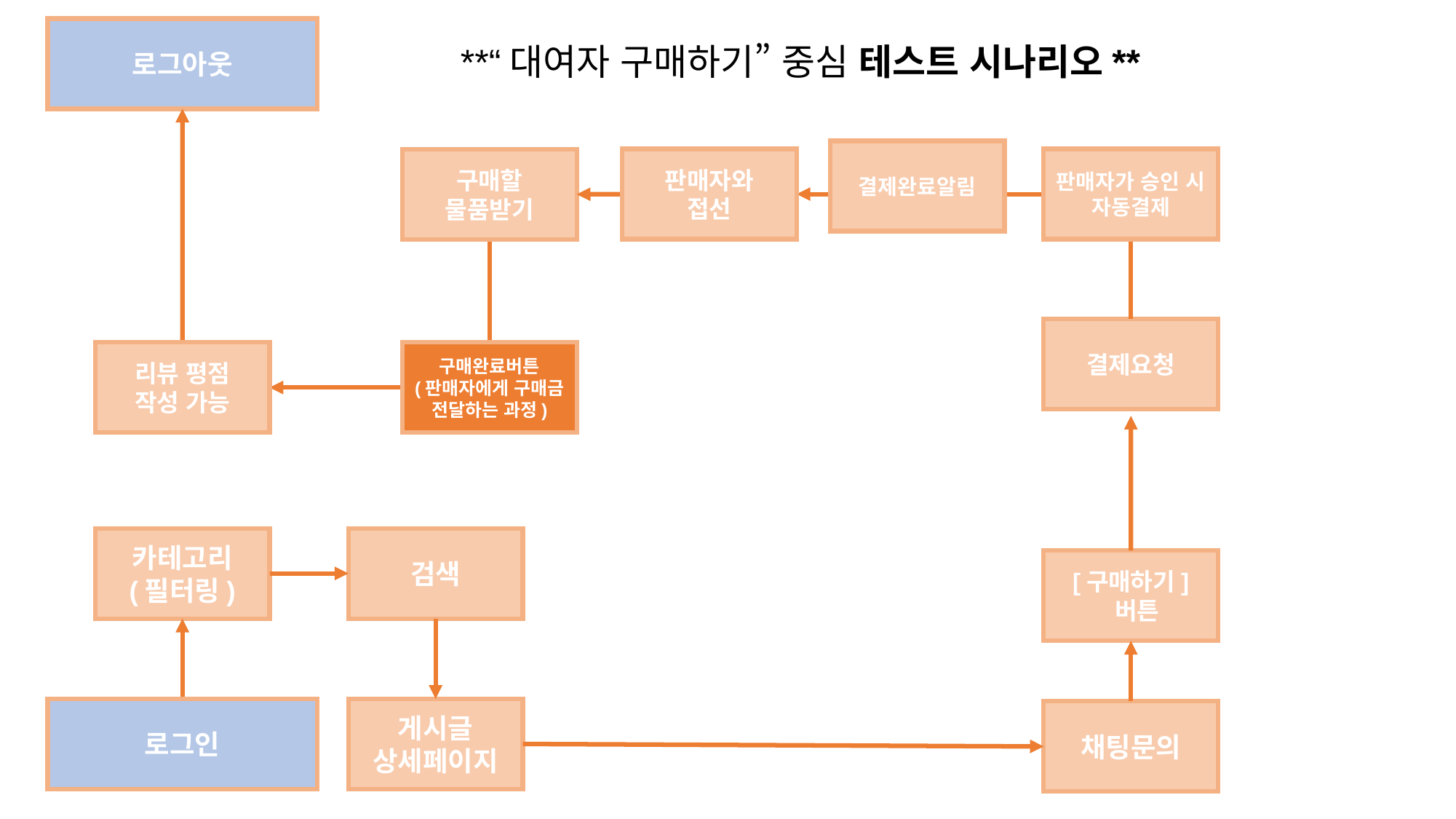

로그아웃
# **“대여자 구매하기” 중심 테스트 시나리오**
결제완료알림
판매자가 승인 시 자동결제
판매자와
접선
구매할 물품받기
결제요청
구매완료버튼
(판매자에게 구매금 전달하는 과정)
리뷰 평점
작성 가능
검색
카테고리
(필터링)
[구매하기]
 버튼
로그인
게시글 상세페이지
채팅문의